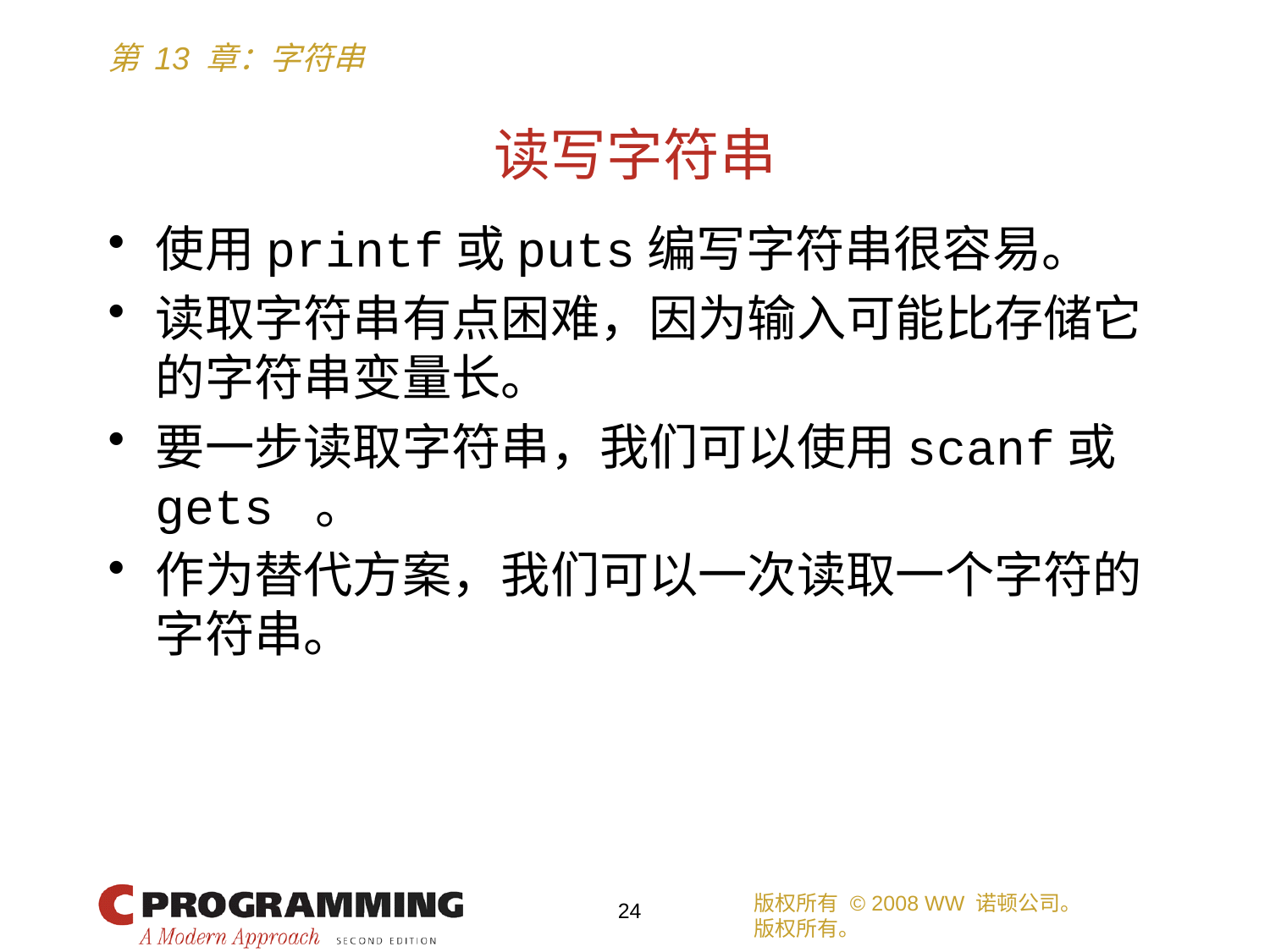

# 读写字符串
使用printf或puts编写字符串很容易。
读取字符串有点困难，因为输入可能比存储它的字符串变量长。
要一步读取字符串，我们可以使用scanf或gets 。
作为替代方案，我们可以一次读取一个字符的字符串。
版权所有 © 2008 WW 诺顿公司。
版权所有。
24